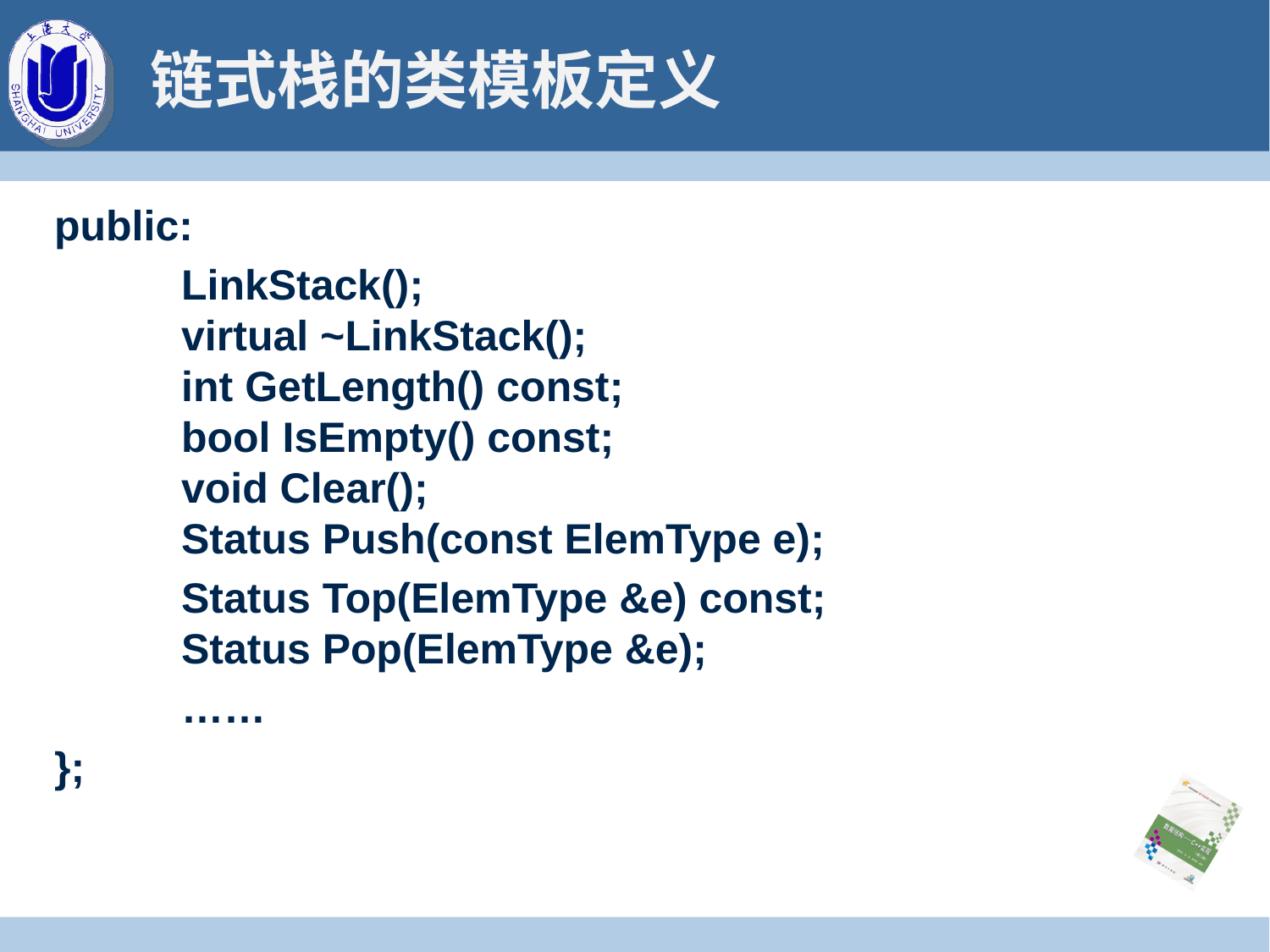

# 链式栈的类模板定义
public:
	LinkStack();							virtual ~LinkStack();					int GetLength() const;					bool IsEmpty() const;					void Clear();							Status Push(const ElemType e);
	Status Top(ElemType &e) const;			Status Pop(ElemType &e);
	……
};